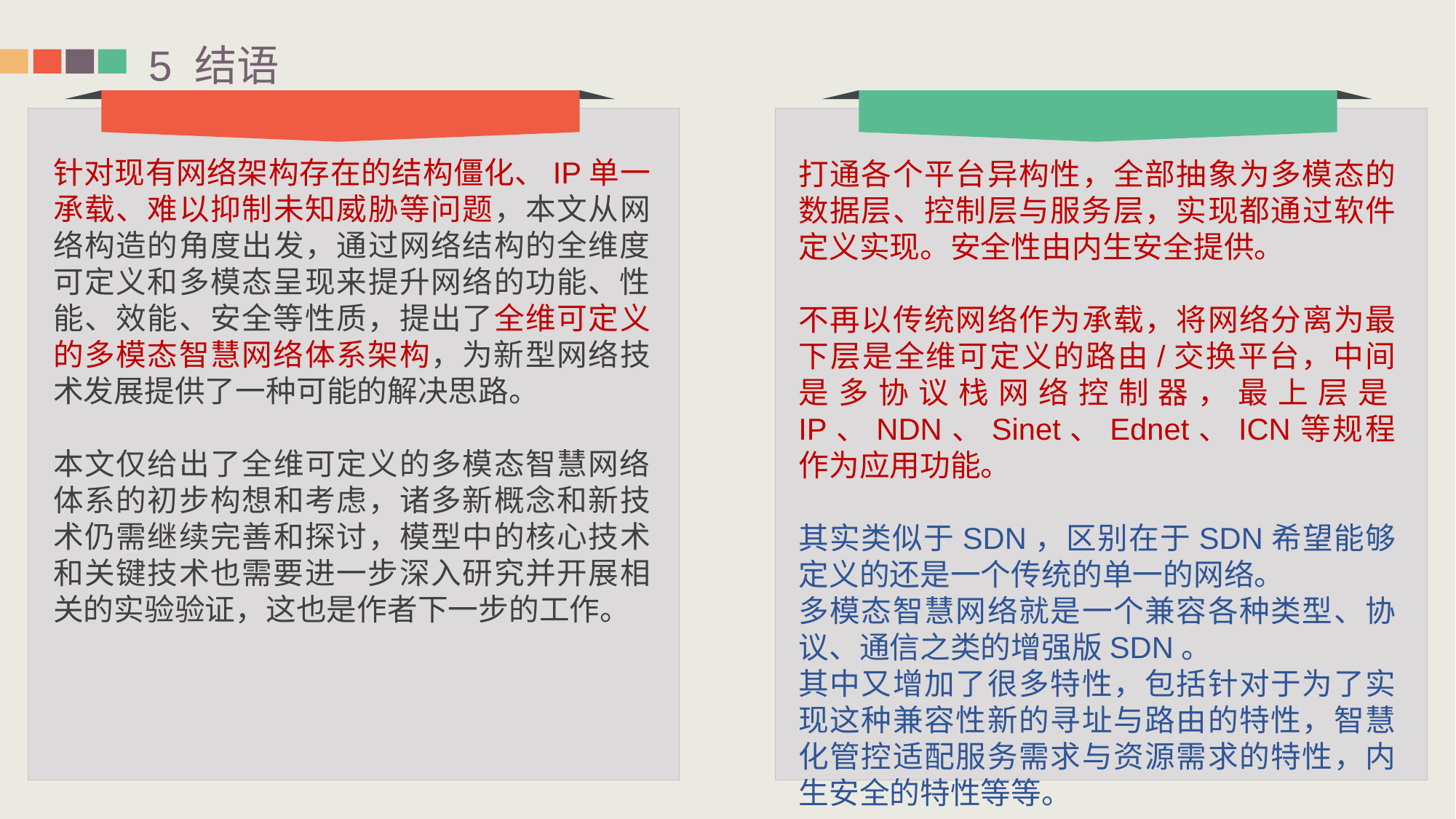

5 结语

针对现有网络架构存在的结构僵化、IP单一承载、难以抑制未知威胁等问题，本文从网络构造的角度出发，通过网络结构的全维度可定义和多模态呈现来提升网络的功能、性能、效能、安全等性质，提出了全维可定义的多模态智慧网络体系架构，为新型网络技术发展提供了一种可能的解决思路。

本文仅给出了全维可定义的多模态智慧网络体系的初步构想和考虑，诸多新概念和新技术仍需继续完善和探讨，模型中的核心技术和关键技术也需要进一步深入研究并开展相关的实验验证，这也是作者下一步的工作。
打通各个平台异构性，全部抽象为多模态的数据层、控制层与服务层，实现都通过软件定义实现。安全性由内生安全提供。

不再以传统网络作为承载，将网络分离为最下层是全维可定义的路由/交换平台，中间是多协议栈网络控制器，最上层是IP、NDN、Sinet、Ednet、ICN等规程作为应用功能。

其实类似于SDN，区别在于SDN希望能够定义的还是一个传统的单一的网络。
多模态智慧网络就是一个兼容各种类型、协议、通信之类的增强版SDN。
其中又增加了很多特性，包括针对于为了实现这种兼容性新的寻址与路由的特性，智慧化管控适配服务需求与资源需求的特性，内生安全的特性等等。